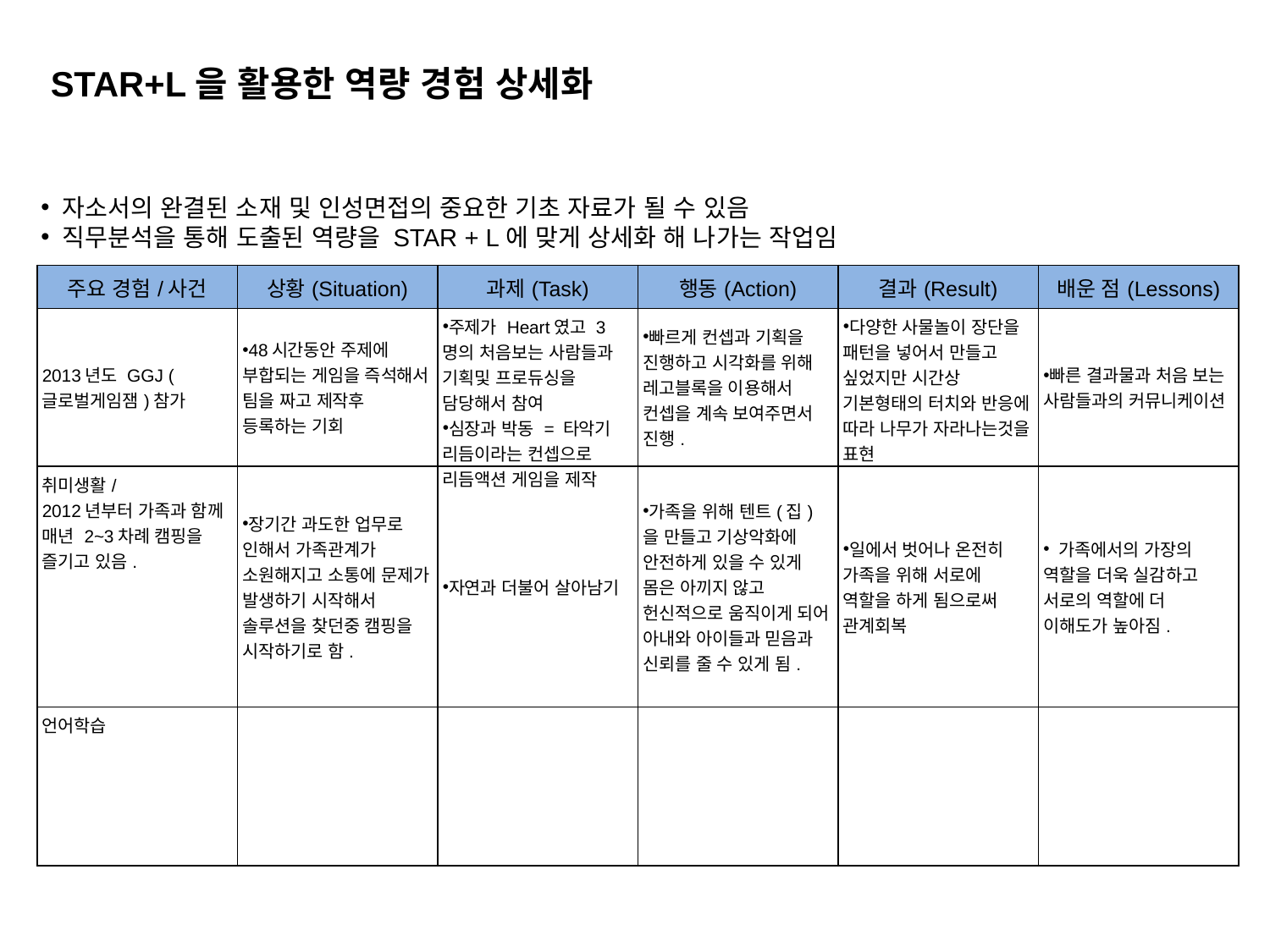

STAR+L을 활용한 역량 경험 상세화
 자소서의 완결된 소재 및 인성면접의 중요한 기초 자료가 될 수 있음
 직무분석을 통해 도출된 역량을 STAR + L에 맞게 상세화 해 나가는 작업임
| 주요 경험/사건 | 상황(Situation) | 과제(Task) | 행동(Action) | 결과(Result) | 배운 점(Lessons) |
| --- | --- | --- | --- | --- | --- |
| 2013년도 GGJ (글로벌게임잼)참가 | 48시간동안 주제에 부합되는 게임을 즉석해서 팀을 짜고 제작후 등록하는 기회 | 주제가 Heart였고 3명의 처음보는 사람들과 기획및 프로듀싱을 담당해서 참여 심장과 박동 = 타악기 리듬이라는 컨셉으로 리듬액션 게임을 제작 | 빠르게 컨셉과 기획을 진행하고 시각화를 위해 레고블록을 이용해서 컨셉을 계속 보여주면서 진행. | 다양한 사물놀이 장단을 패턴을 넣어서 만들고 싶었지만 시간상 기본형태의 터치와 반응에 따라 나무가 자라나는것을 표현 | 빠른 결과물과 처음 보는 사람들과의 커뮤니케이션 |
| 취미생활/ 2012년부터 가족과 함께 매년 2~3차례 캠핑을 즐기고 있음. | 장기간 과도한 업무로 인해서 가족관계가 소원해지고 소통에 문제가 발생하기 시작해서 솔루션을 찾던중 캠핑을 시작하기로 함. | 자연과 더불어 살아남기 | 가족을 위해 텐트(집)을 만들고 기상악화에 안전하게 있을 수 있게 몸은 아끼지 않고 헌신적으로 움직이게 되어 아내와 아이들과 믿음과 신뢰를 줄 수 있게 됨. | 일에서 벗어나 온전히 가족을 위해 서로에 역할을 하게 됨으로써 관계회복 | 가족에서의 가장의 역할을 더욱 실감하고 서로의 역할에 더 이해도가 높아짐. |
| 언어학습 |  |  |  |  |  |